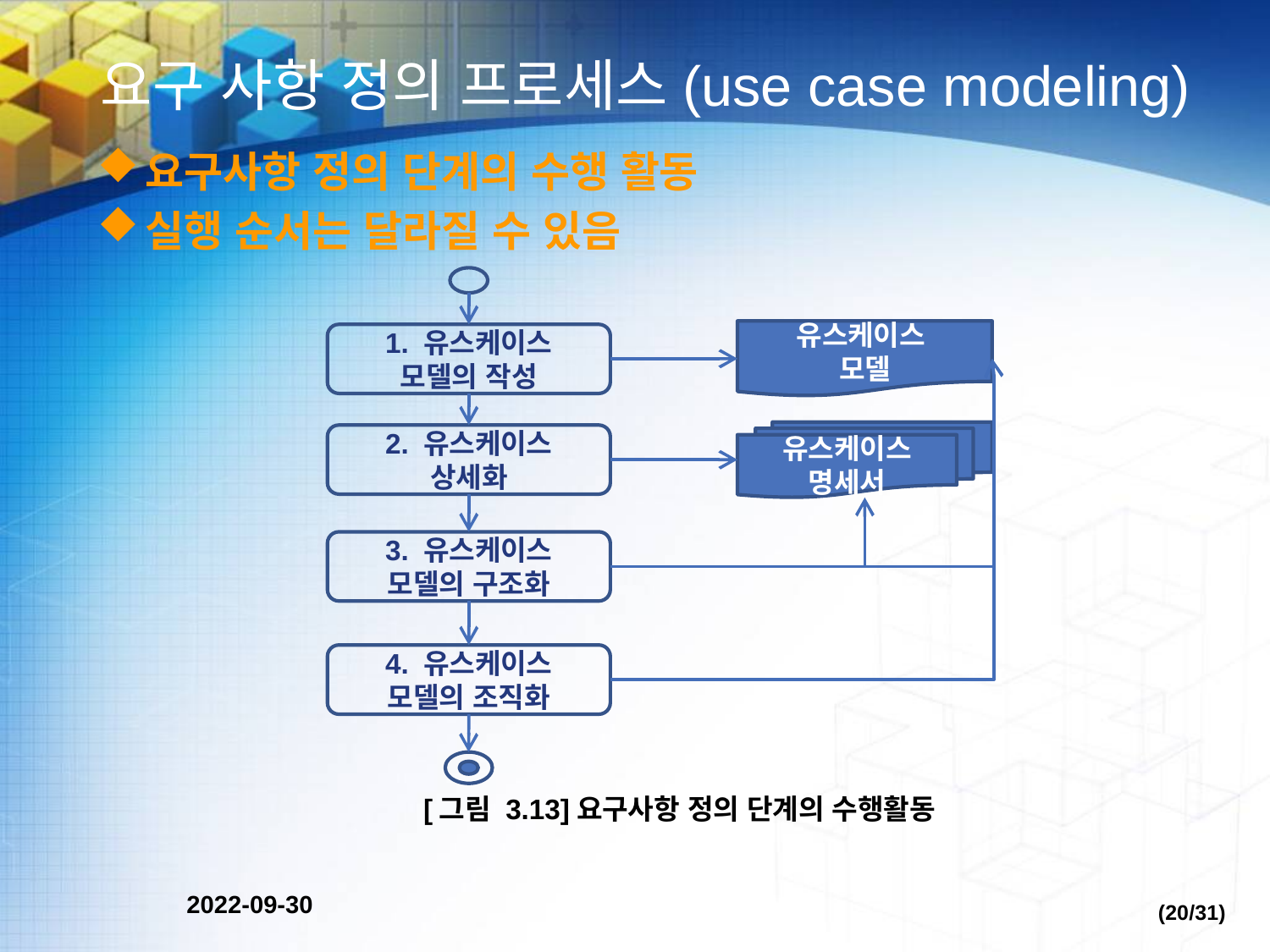

# 요구 사항 정의 프로세스(use case modeling)
요구사항 정의 단계의 수행 활동
실행 순서는 달라질 수 있음

유스케이스
모델
1. 유스케이스
모델의 작성
유스케이스
명세서
2. 유스케이스
상세화
3. 유스케이스
모델의 구조화
4. 유스케이스
모델의 조직화

[그림 3.13]요구사항 정의 단계의 수행활동
(20/31)
2022-09-30